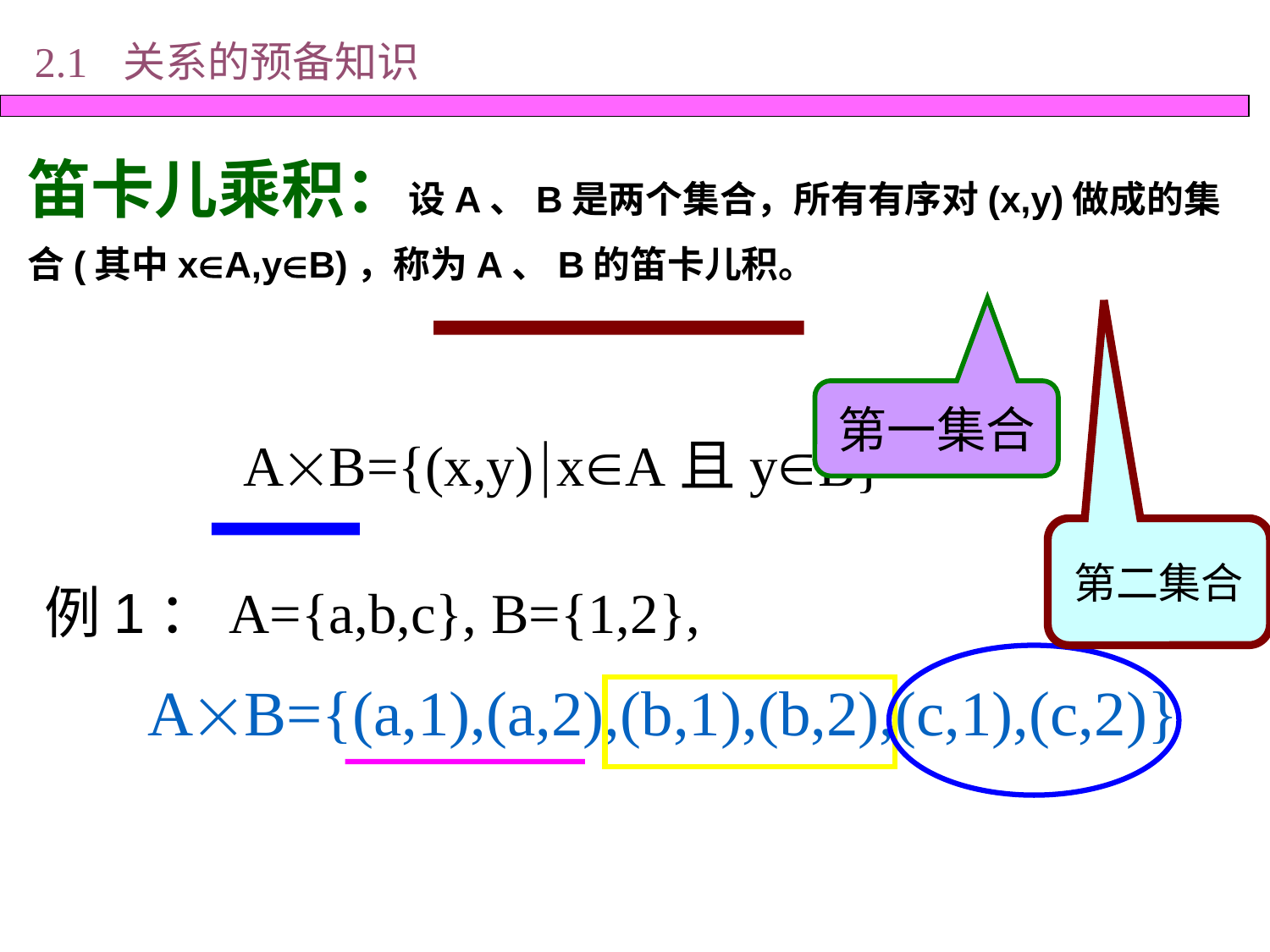

2.1 关系的预备知识

笛卡儿乘积：设A、B是两个集合，所有有序对(x,y)做成的集合(其中x∈A,y∈B)，称为A、B的笛卡儿积。

第一集合
A×B={(x,y)|x∈A且y∈B}
第二集合

例1：A={a,b,c}, B={1,2},

A×B={(a,1),(a,2),(b,1),(b,2),(c,1),(c,2)}